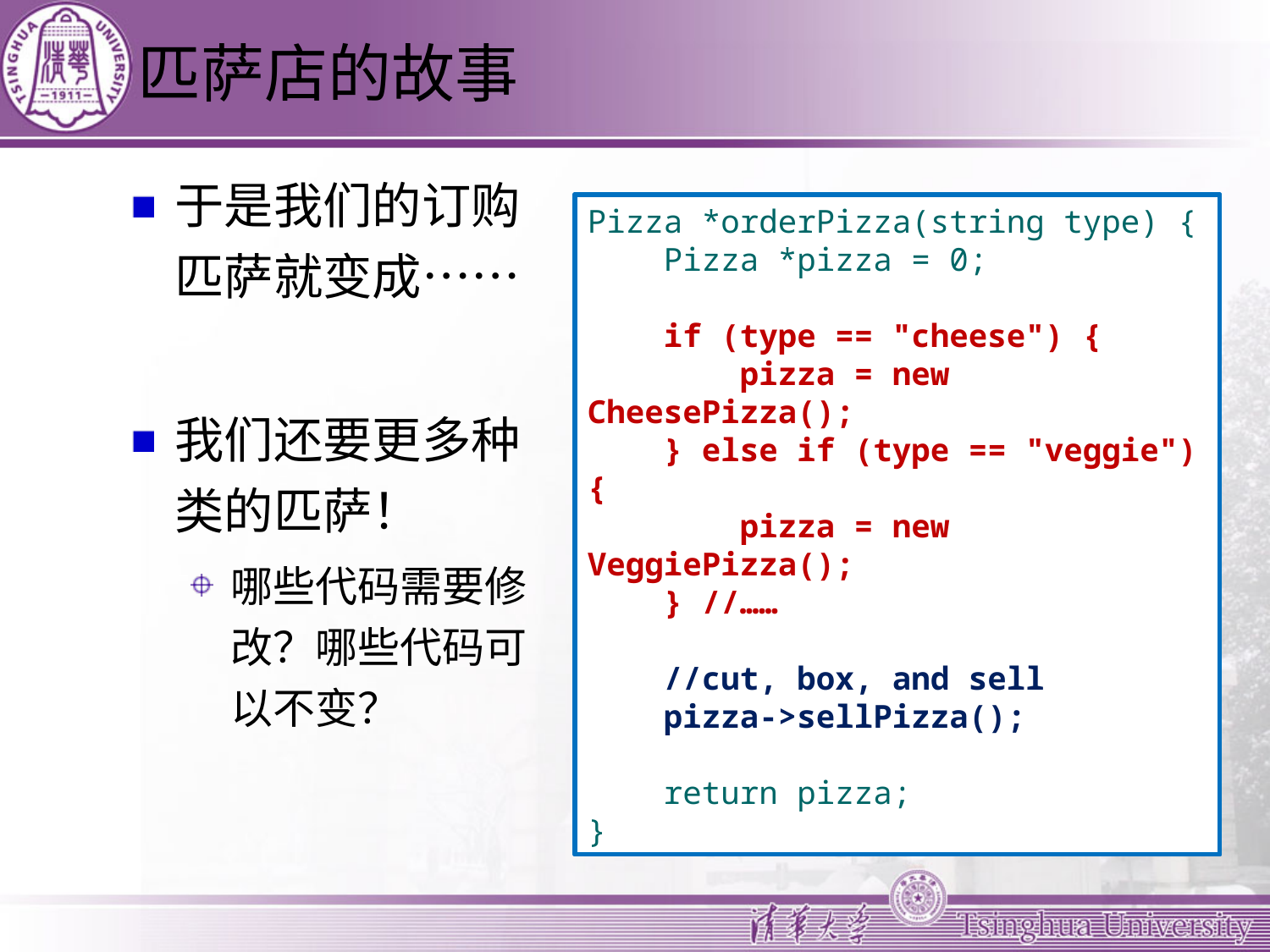

# 匹萨店的故事
于是我们的订购匹萨就变成……

我们还要更多种类的匹萨！
哪些代码需要修改？哪些代码可以不变？
Pizza *orderPizza(string type) {
    Pizza *pizza = 0;

    if (type == "cheese") {
        pizza = new CheesePizza();
    } else if (type == "veggie") {
        pizza = new VeggiePizza();
    } //……

    //cut, box, and sell
    pizza->sellPizza();

    return pizza;
}
Pizza *orderPizza(string type) {
    Pizza *pizza = 0;

    if (type == "cheese") {
        pizza = new CheesePizza();
    } else if (type == "veggie") {
        pizza = new VeggiePizza();
    } //……

    //cut, box, and sell
    pizza->sellPizza();

    return pizza;
}